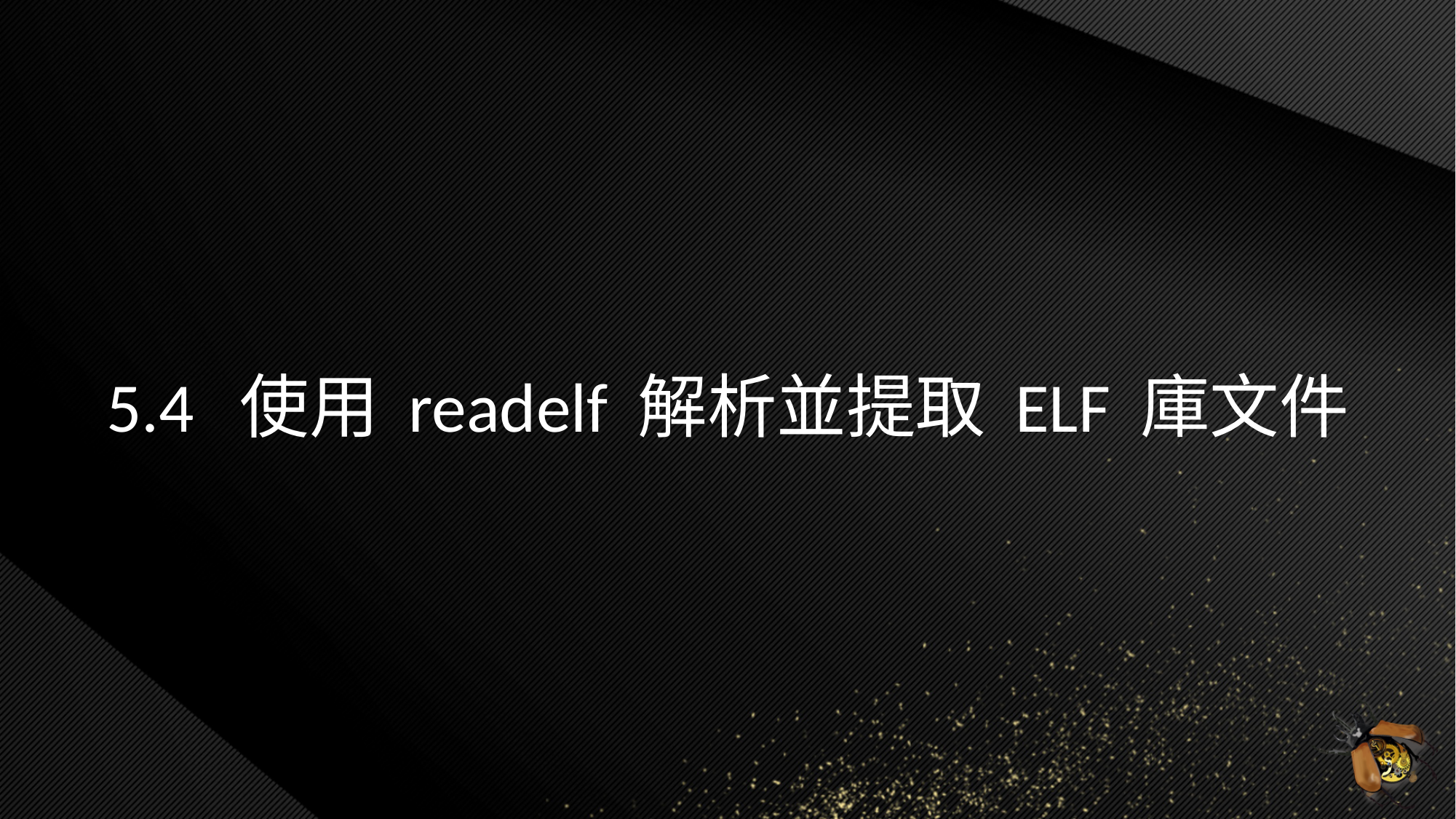

# 5.4  使用 readelf 解析並提取 ELF 庫文件